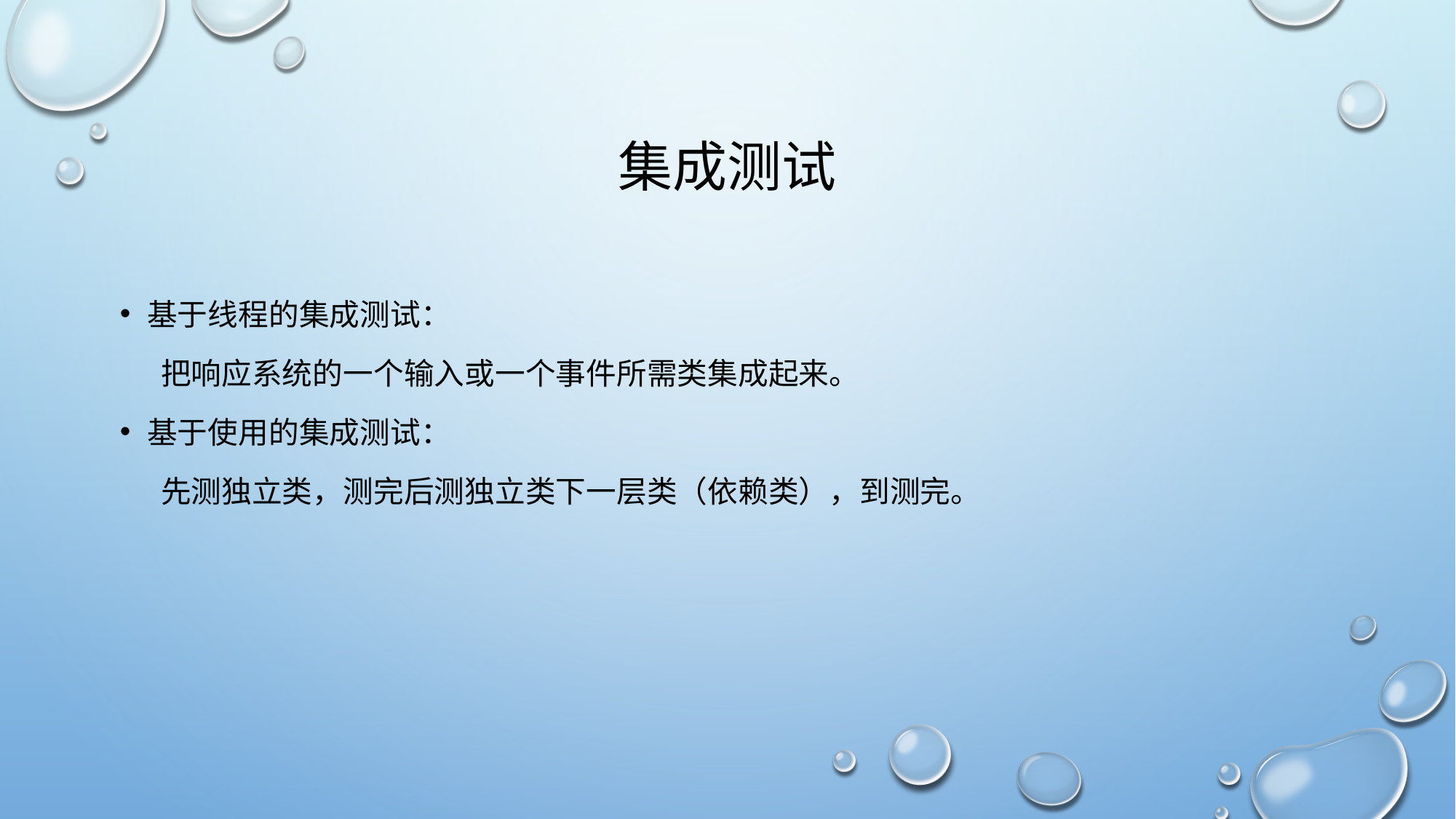

# 集成测试
基于线程的集成测试：
     把响应系统的一个输入或一个事件所需类集成起来。
基于使用的集成测试：
     先测独立类，测完后测独立类下一层类（依赖类），到测完。